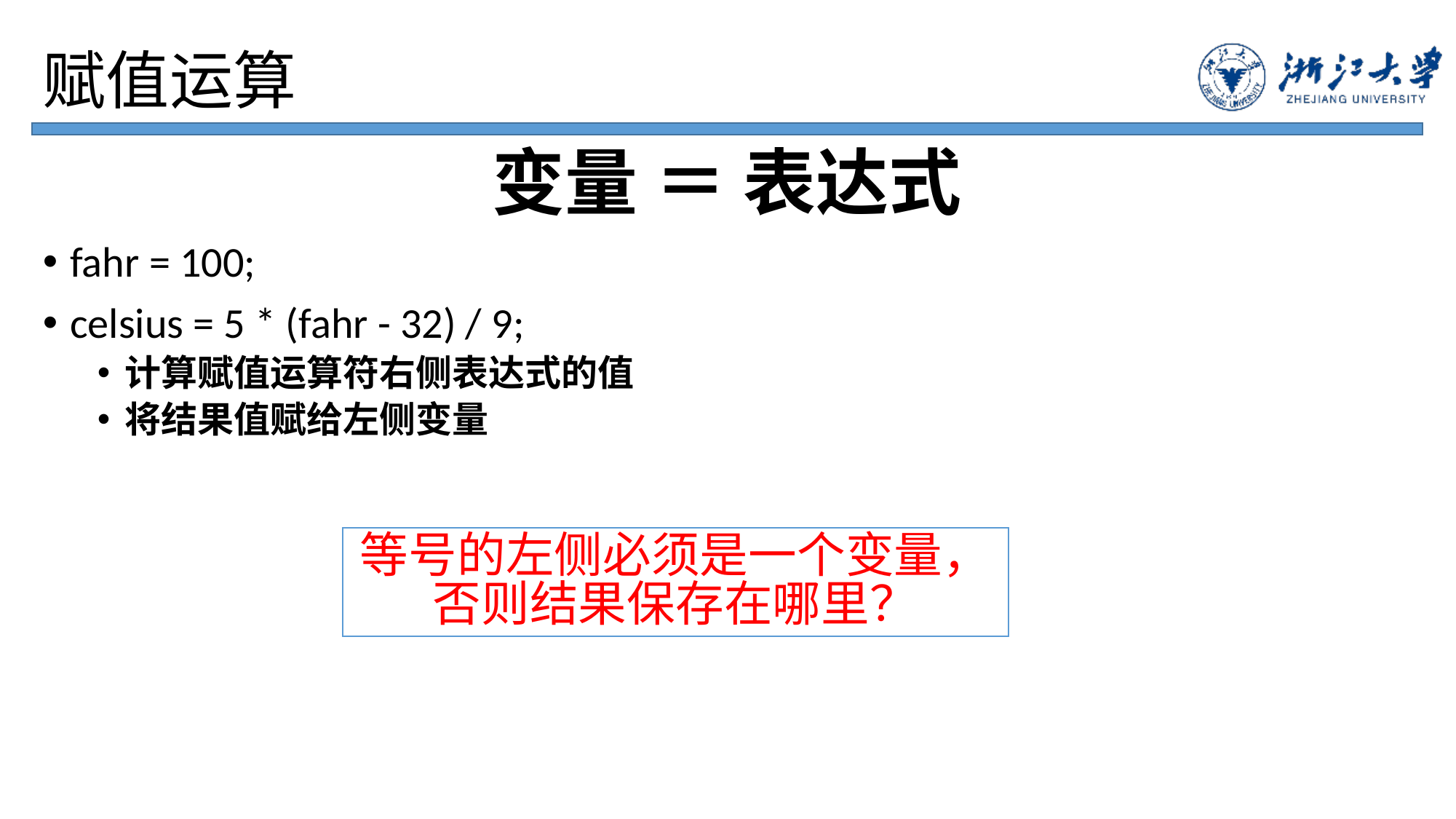

# 赋值运算
变量 ＝ 表达式
fahr = 100;
celsius = 5 * (fahr - 32) / 9;
计算赋值运算符右侧表达式的值
将结果值赋给左侧变量
等号的左侧必须是一个变量，否则结果保存在哪里？
25